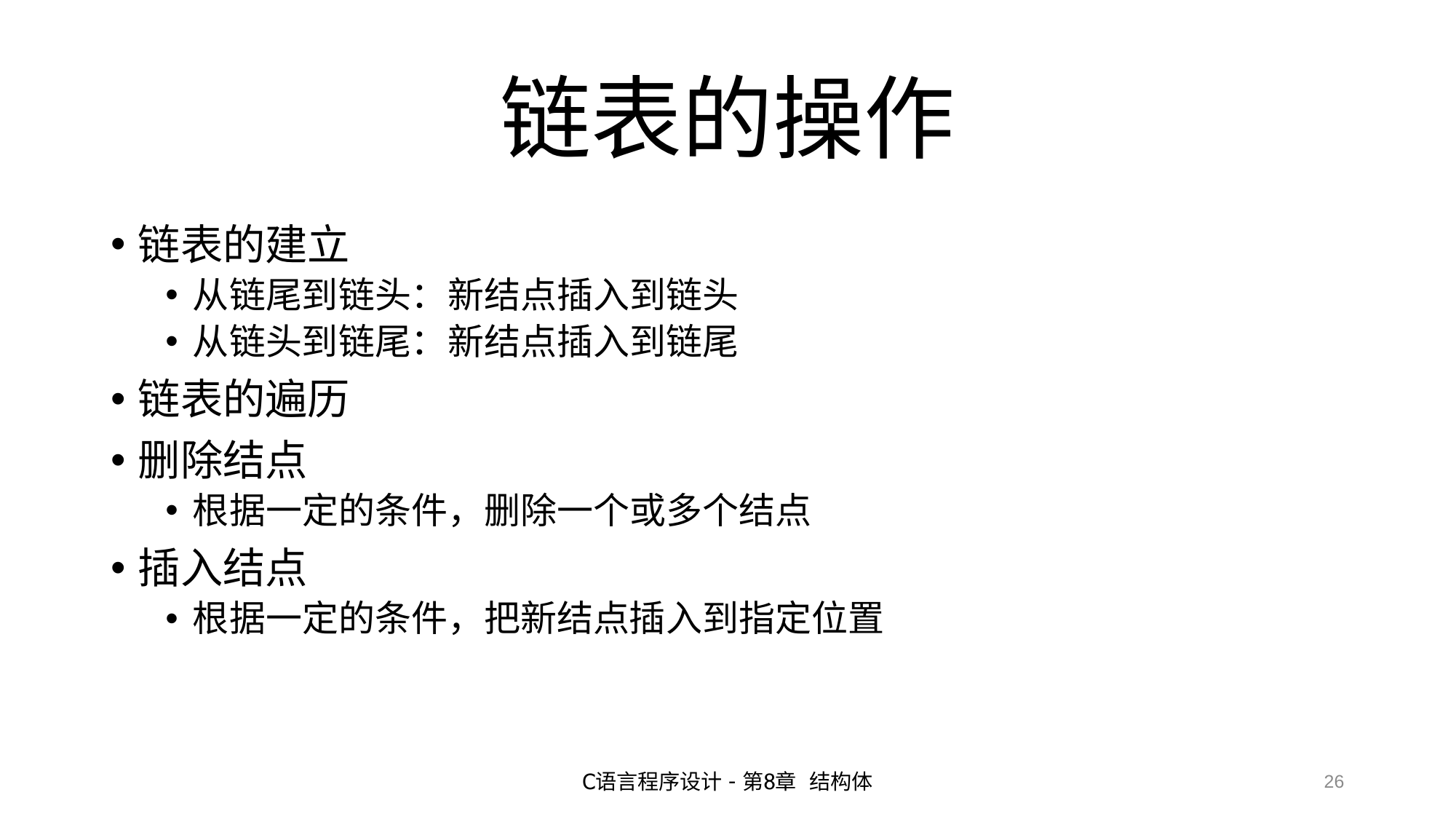

# 链表的操作
链表的建立
从链尾到链头：新结点插入到链头
从链头到链尾：新结点插入到链尾
链表的遍历
删除结点
根据一定的条件，删除一个或多个结点
插入结点
根据一定的条件，把新结点插入到指定位置
C语言程序设计 - 第8章  结构体
26